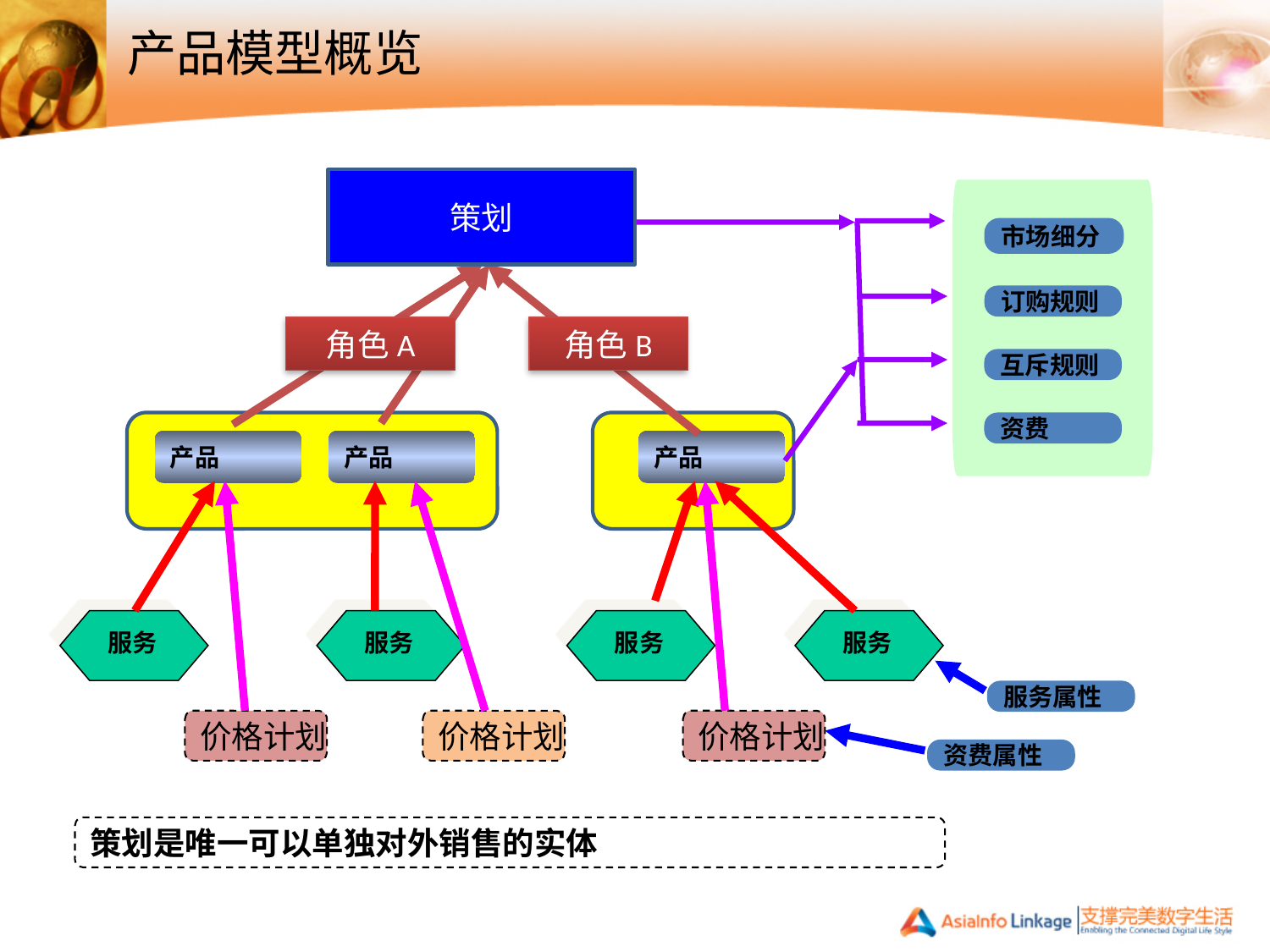

产品模型概览
策划

市场细分

订购规则

角色A
角色B
互斥规则

资费

产品
产品
产品

服务
服务
服务
服务

服务属性
价格计划
价格计划
价格计划

资费属性
策划是唯一可以单独对外销售的实体